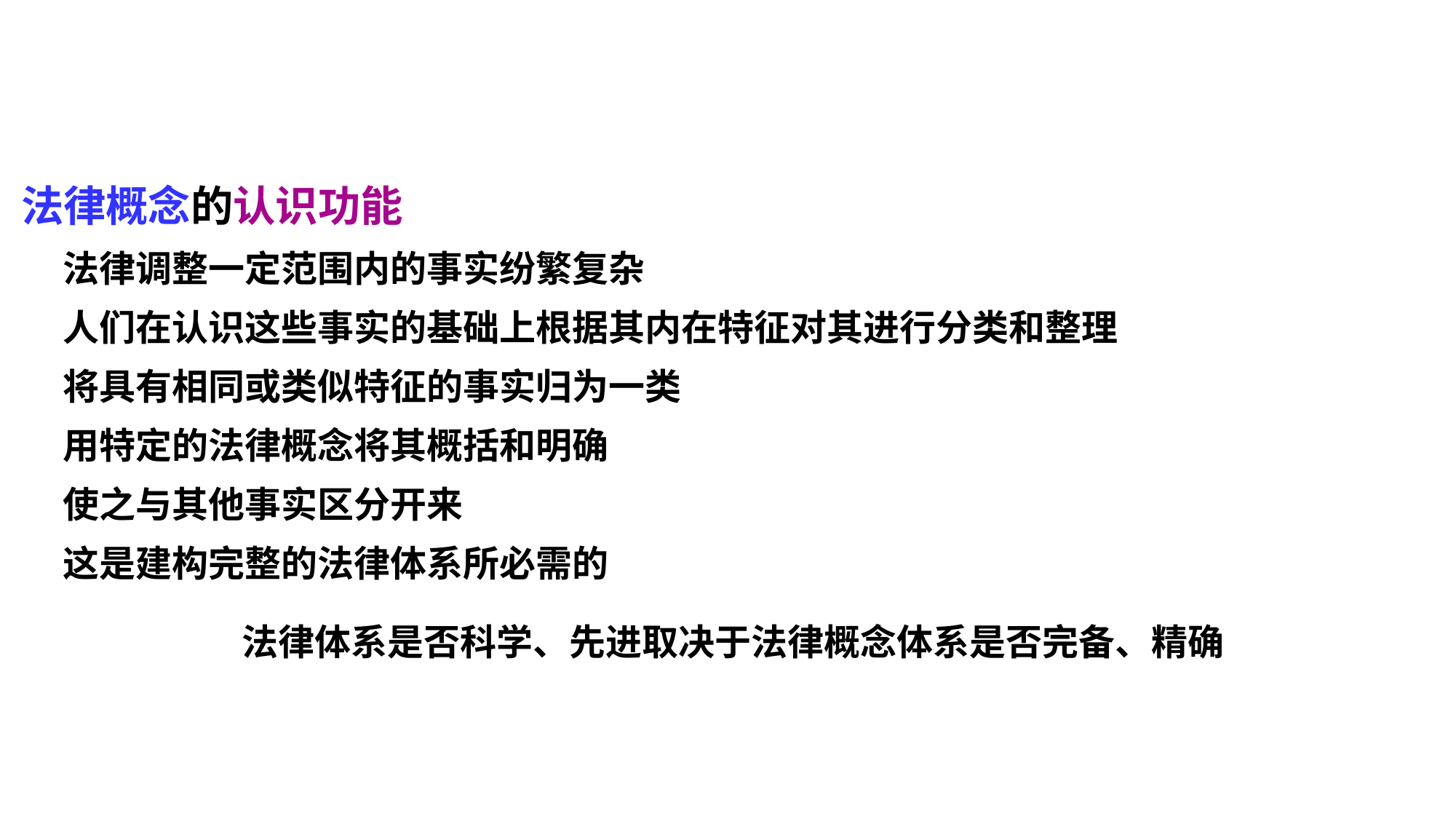

法律概念的认识功能
    法律调整一定范围内的事实纷繁复杂
    人们在认识这些事实的基础上根据其内在特征对其进行分类和整理
    将具有相同或类似特征的事实归为一类
    用特定的法律概念将其概括和明确
    使之与其他事实区分开来
    这是建构完整的法律体系所必需的

法律体系是否科学、先进取决于法律概念体系是否完备、精确